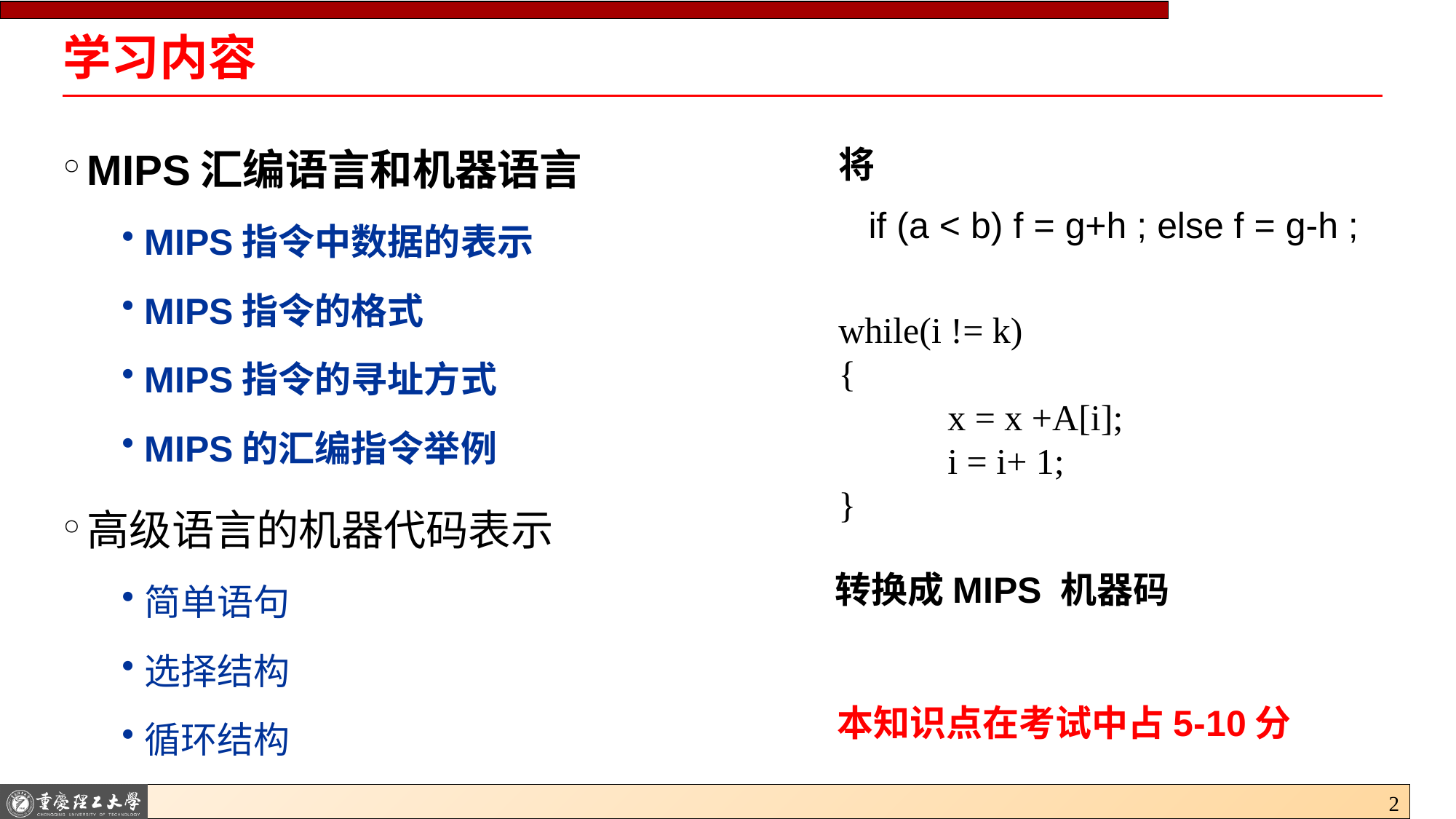

# 学习内容
MIPS汇编语言和机器语言
MIPS指令中数据的表示
MIPS指令的格式
MIPS指令的寻址方式
MIPS的汇编指令举例
高级语言的机器代码表示
简单语句
选择结构
循环结构
将
if (a < b) f = g+h ; else f = g-h ;
while(i != k)
{
 	x = x +A[i];
	i = i+ 1;
}
转换成MIPS 机器码
本知识点在考试中占5-10分